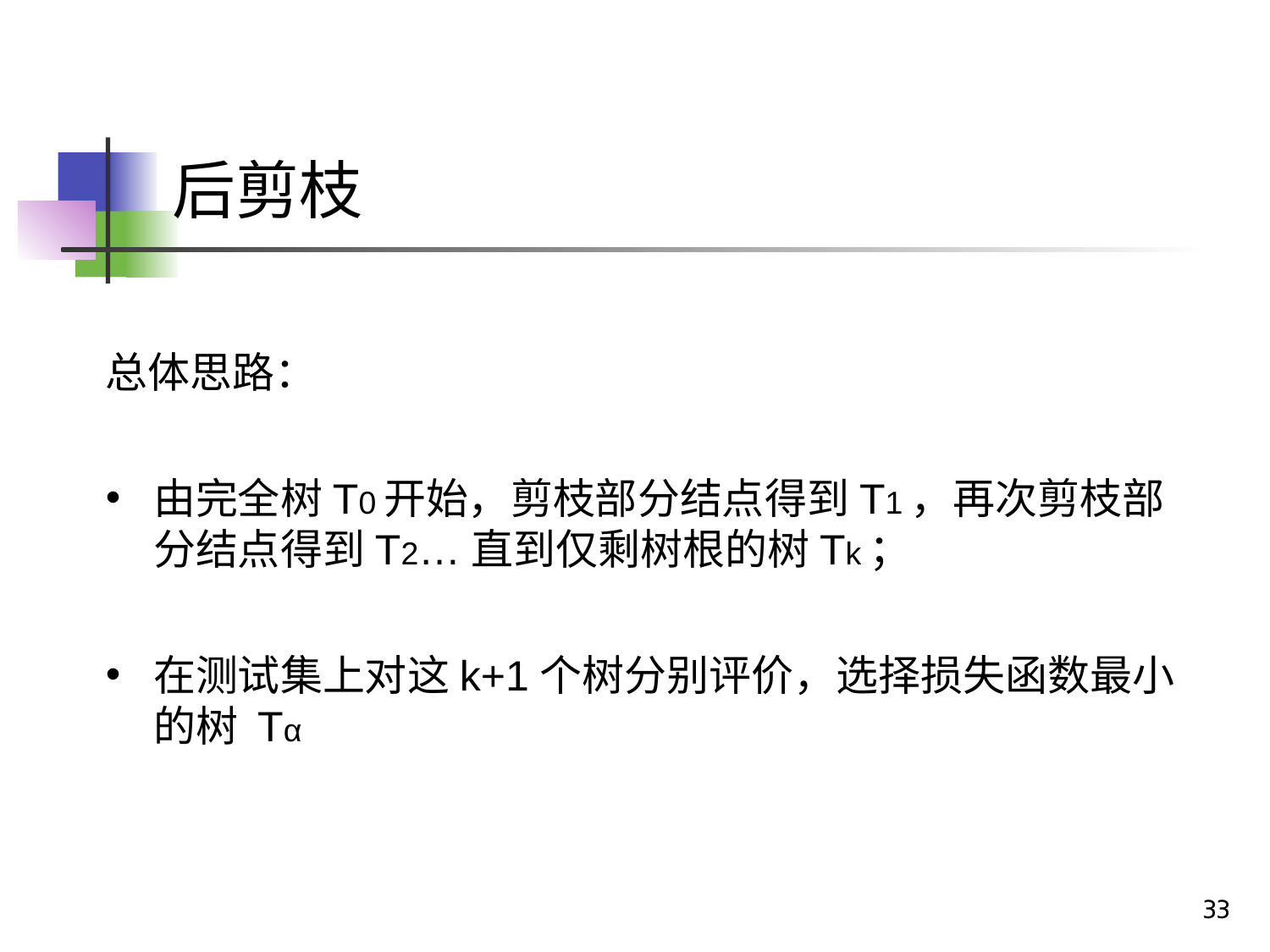

# 后剪枝
总体思路：

由完全树T0开始，剪枝部分结点得到T1，再次剪枝部分结点得到T2…直到仅剩树根的树Tk；

在测试集上对这k+1个树分别评价，选择损失函数最小的树 Tα
33